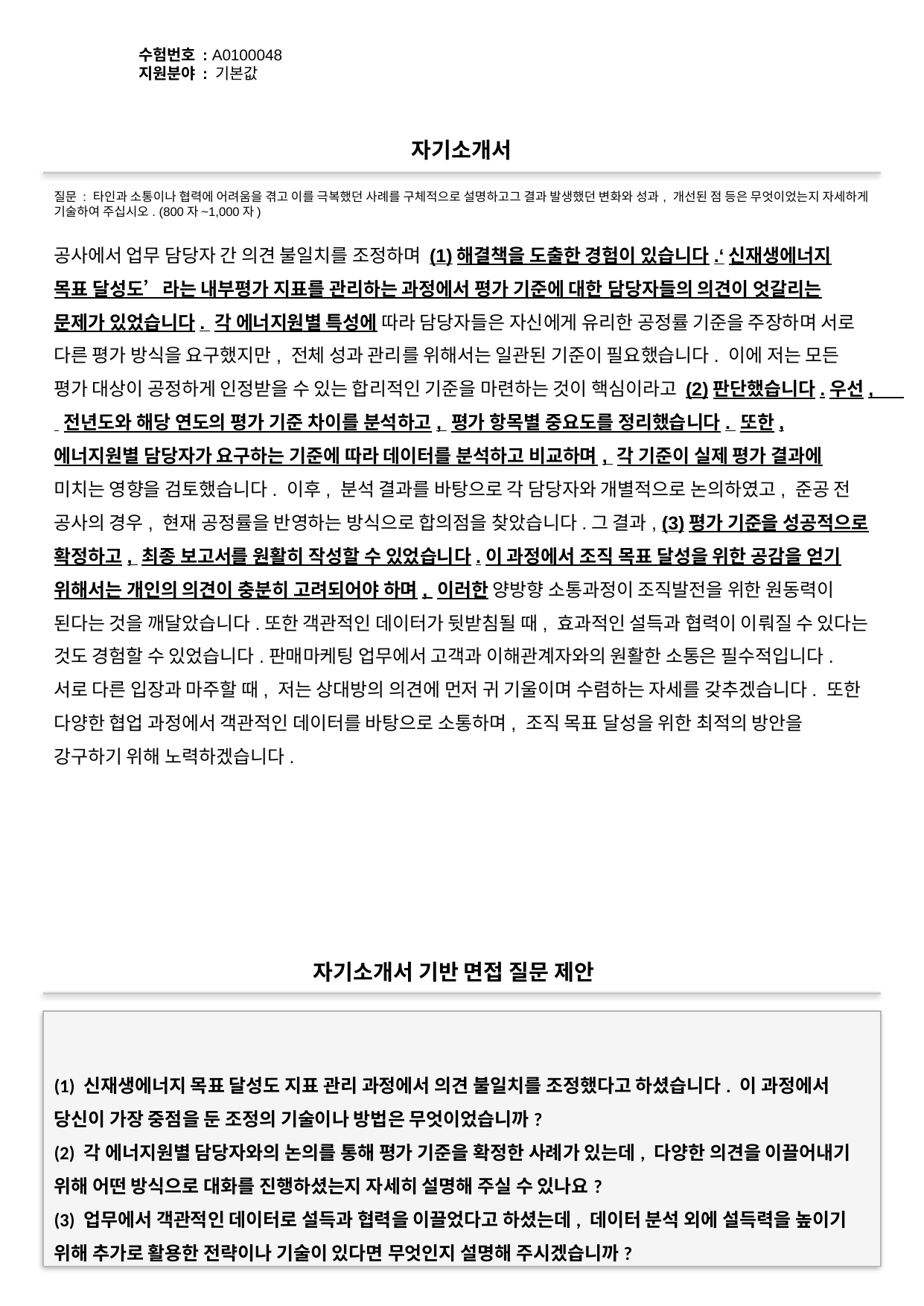

수험번호 : A0100048
지원분야 : 기본값
#

자기소개서

질문 : 타인과 소통이나 협력에 어려움을 겪고 이를 극복했던 사례를 구체적으로 설명하고그 결과 발생했던 변화와 성과, 개선된 점 등은 무엇이었는지 자세하게 기술하여 주십시오. (800자~1,000자)

공사에서 업무 담당자 간 의견 불일치를 조정하며 (1)해결책을 도출한 경험이 있습니다.‘신재생에너지 목표 달성도’라는 내부평가 지표를 관리하는 과정에서 평가 기준에 대한 담당자들의 의견이 엇갈리는 문제가 있었습니다. 각 에너지원별 특성에 따라 담당자들은 자신에게 유리한 공정률 기준을 주장하며 서로 다른 평가 방식을 요구했지만, 전체 성과 관리를 위해서는 일관된 기준이 필요했습니다. 이에 저는 모든 평가 대상이 공정하게 인정받을 수 있는 합리적인 기준을 마련하는 것이 핵심이라고 (2)판단했습니다.우선, 전년도와 해당 연도의 평가 기준 차이를 분석하고, 평가 항목별 중요도를 정리했습니다. 또한, 에너지원별 담당자가 요구하는 기준에 따라 데이터를 분석하고 비교하며, 각 기준이 실제 평가 결과에 미치는 영향을 검토했습니다. 이후, 분석 결과를 바탕으로 각 담당자와 개별적으로 논의하였고, 준공 전 공사의 경우, 현재 공정률을 반영하는 방식으로 합의점을 찾았습니다.그 결과, (3)평가 기준을 성공적으로 확정하고, 최종 보고서를 원활히 작성할 수 있었습니다.이 과정에서 조직 목표 달성을 위한 공감을 얻기 위해서는 개인의 의견이 충분히 고려되어야 하며, 이러한 양방향 소통과정이 조직발전을 위한 원동력이 된다는 것을 깨달았습니다.또한 객관적인 데이터가 뒷받침될 때, 효과적인 설득과 협력이 이뤄질 수 있다는 것도 경험할 수 있었습니다.판매마케팅 업무에서 고객과 이해관계자와의 원활한 소통은 필수적입니다. 서로 다른 입장과 마주할 때, 저는 상대방의 의견에 먼저 귀 기울이며 수렴하는 자세를 갖추겠습니다. 또한 다양한 협업 과정에서 객관적인 데이터를 바탕으로 소통하며, 조직 목표 달성을 위한 최적의 방안을 강구하기 위해 노력하겠습니다.

자기소개서 기반 면접 질문 제안

(1) 신재생에너지 목표 달성도 지표 관리 과정에서 의견 불일치를 조정했다고 하셨습니다. 이 과정에서 당신이 가장 중점을 둔 조정의 기술이나 방법은 무엇이었습니까?
(2) 각 에너지원별 담당자와의 논의를 통해 평가 기준을 확정한 사례가 있는데, 다양한 의견을 이끌어내기 위해 어떤 방식으로 대화를 진행하셨는지 자세히 설명해 주실 수 있나요?
(3) 업무에서 객관적인 데이터로 설득과 협력을 이끌었다고 하셨는데, 데이터 분석 외에 설득력을 높이기 위해 추가로 활용한 전략이나 기술이 있다면 무엇인지 설명해 주시겠습니까?